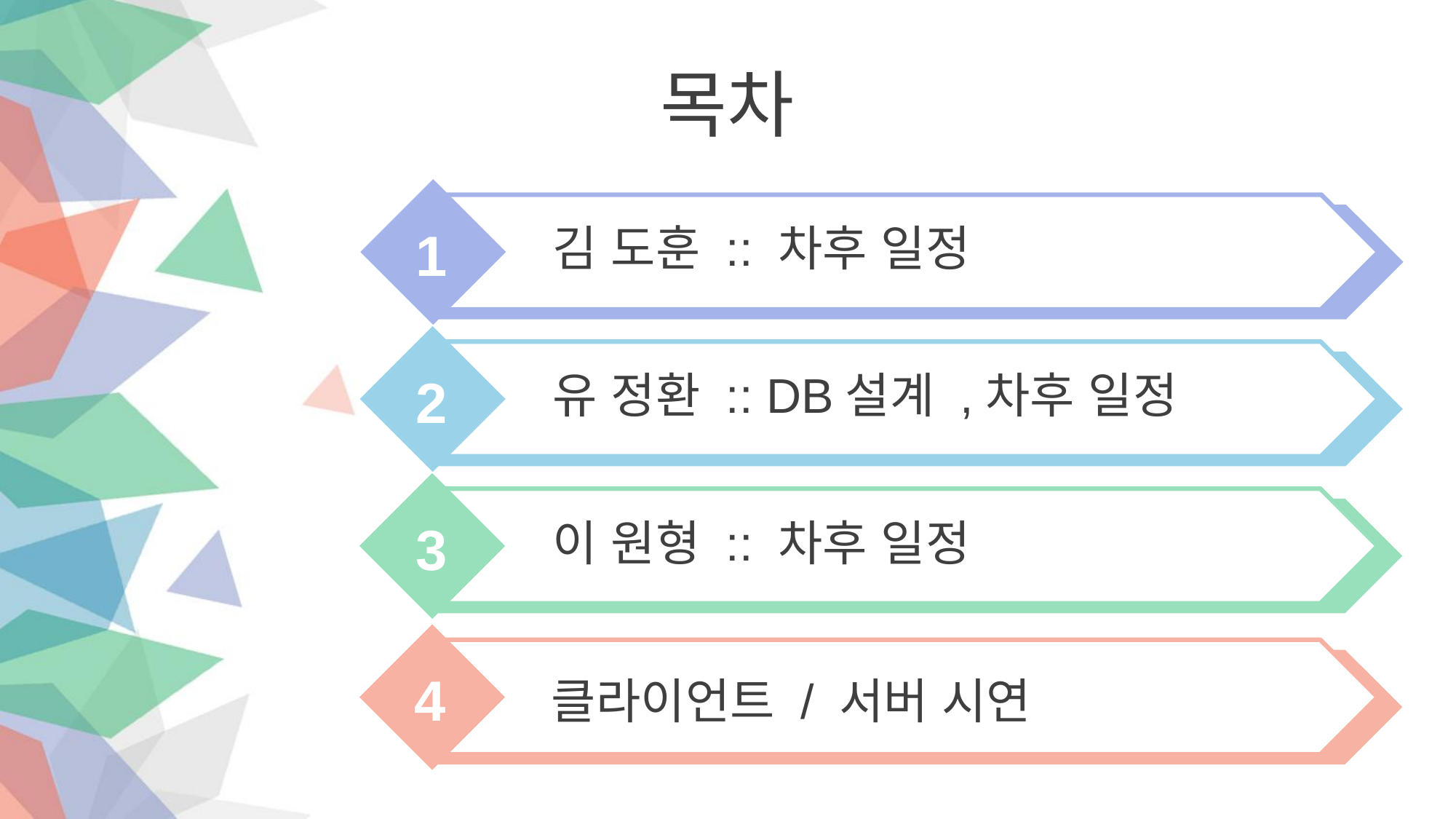

# 목차

김 도훈 :: 차후 일정
1

유 정환 :: DB설계 ,차후 일정
2

이 원형 :: 차후 일정
3

일

4
클라이언트 / 서버 시연